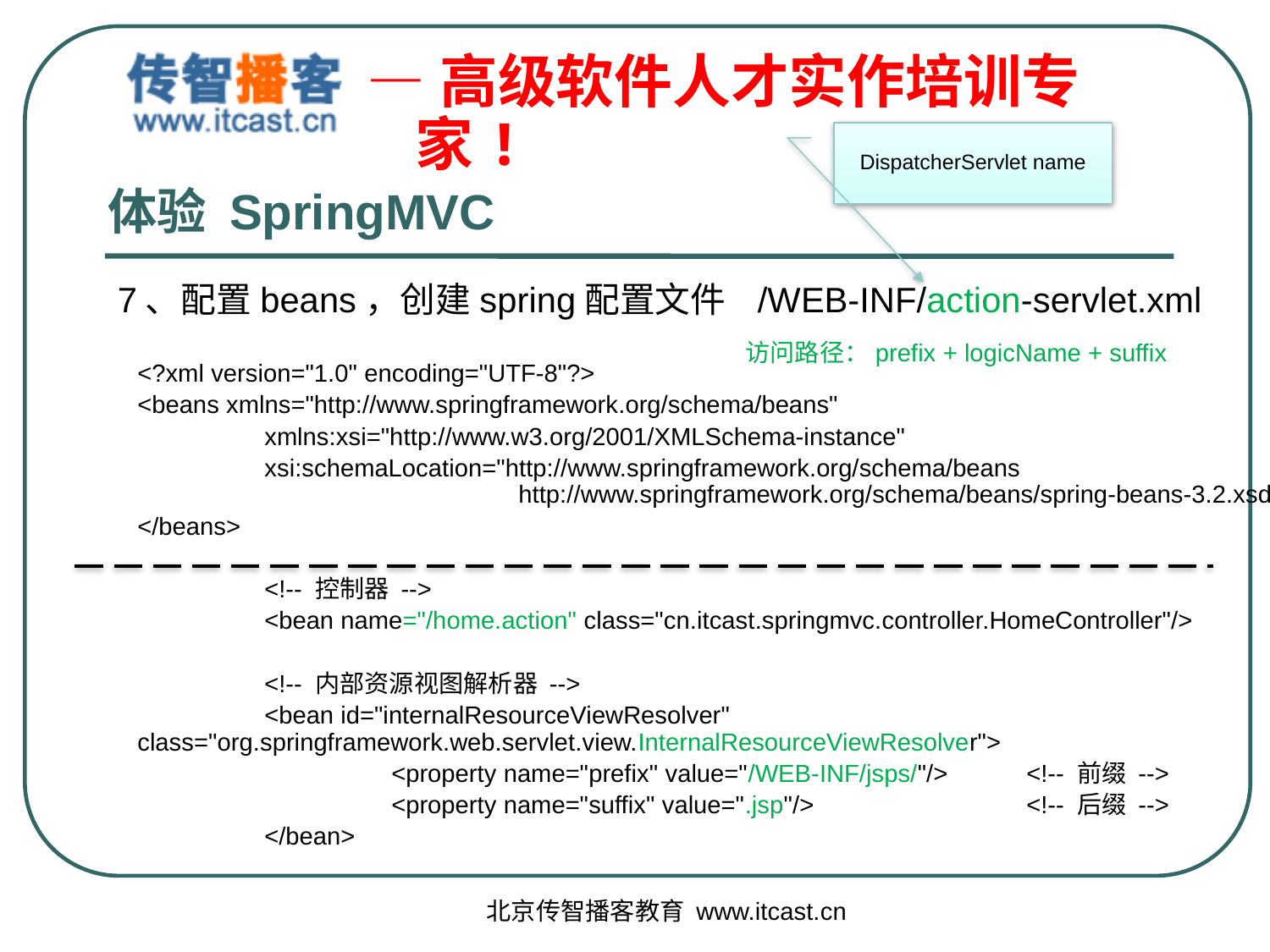

# 体验 SpringMVC
DispatcherServlet name
7、配置beans，创建spring配置文件   /WEB-INF/action-servlet.xml
访问路径：prefix + logicName + suffix
<?xml version="1.0" encoding="UTF-8"?>
<beans xmlns="http://www.springframework.org/schema/beans"
	xmlns:xsi="http://www.w3.org/2001/XMLSchema-instance"
	xsi:schemaLocation="http://www.springframework.org/schema/beans 				   		http://www.springframework.org/schema/beans/spring-beans-3.2.xsd">
</beans>

	<!-- 控制器 -->
	<bean name="/home.action" class="cn.itcast.springmvc.controller.HomeController"/>

	<!-- 内部资源视图解析器 -->
	<bean id="internalResourceViewResolver" class="org.springframework.web.servlet.view.InternalResourceViewResolver">
		<property name="prefix" value="/WEB-INF/jsps/"/>	<!-- 前缀 -->
		<property name="suffix" value=".jsp"/>		<!-- 后缀 -->
	</bean>
北京传智播客教育 www.itcast.cn